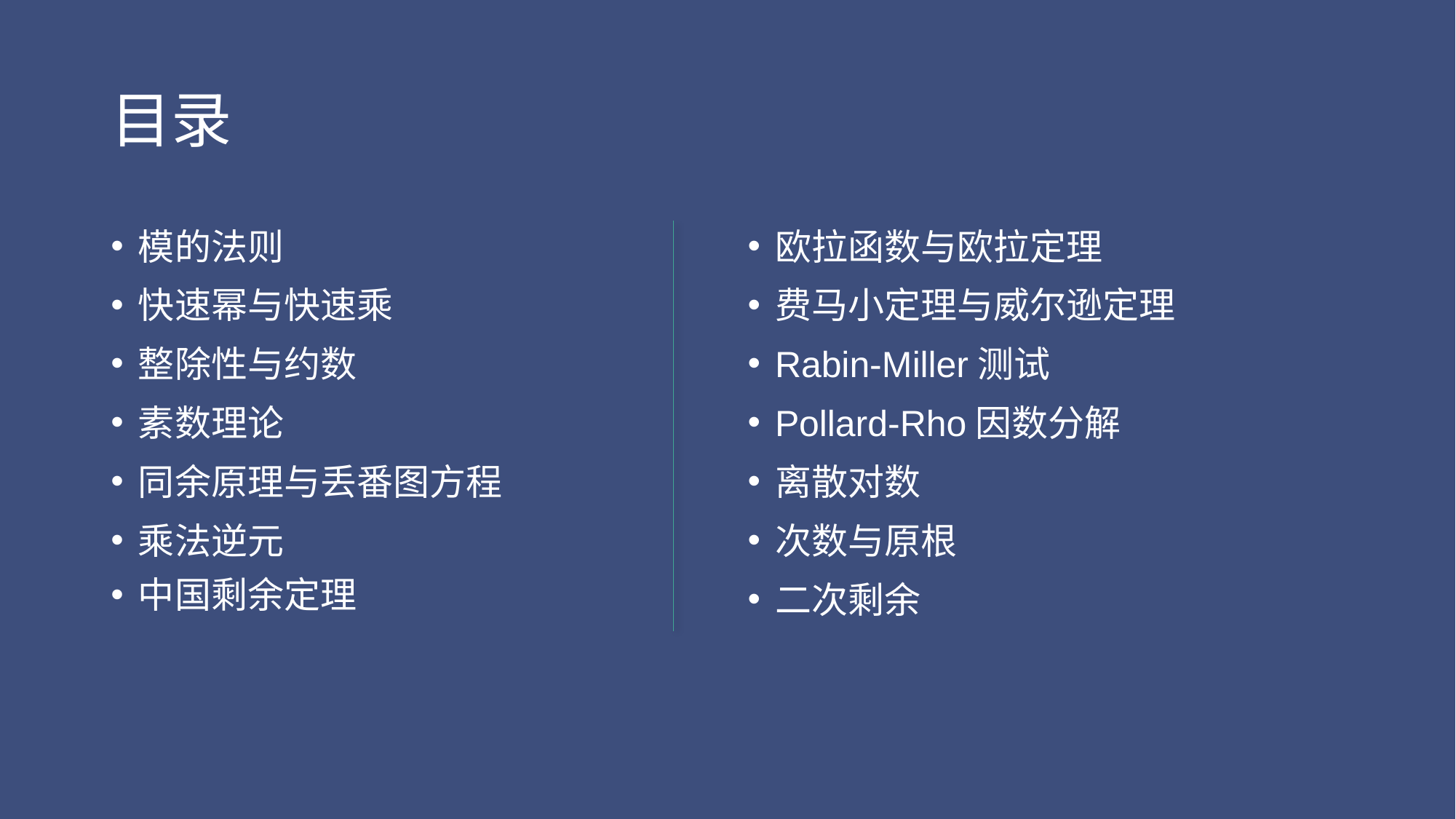

# 目录
模的法则
快速幂与快速乘
整除性与约数
素数理论
同余原理与丢番图方程
乘法逆元
中国剩余定理

欧拉函数与欧拉定理
费马小定理与威尔逊定理
Rabin-Miller测试
Pollard-Rho因数分解
离散对数
次数与原根
二次剩余